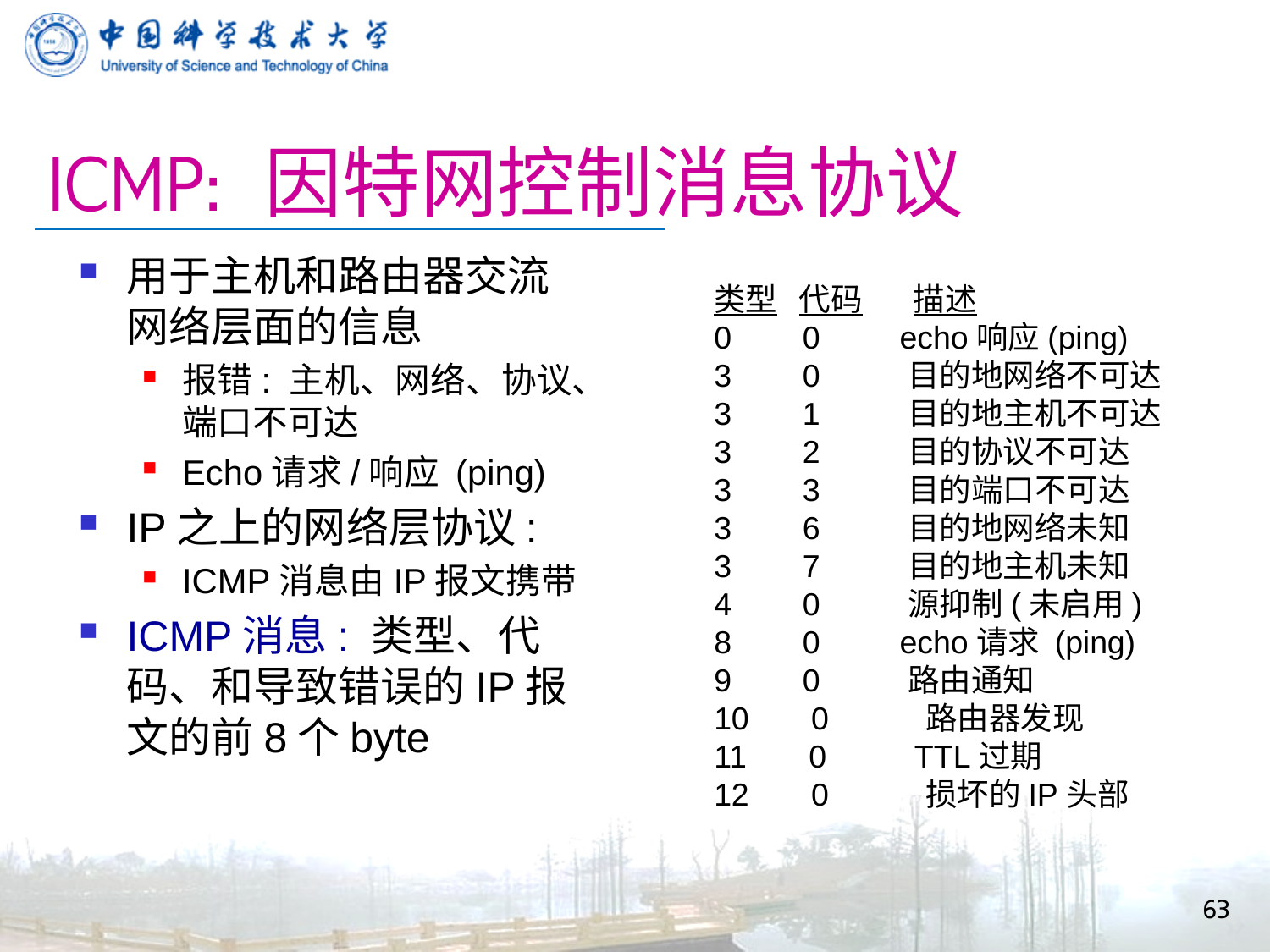

# ICMP: 因特网控制消息协议
用于主机和路由器交流网络层面的信息
报错: 主机、网络、协议、端口不可达
Echo请求/响应 (ping)
IP之上的网络层协议:
ICMP消息由IP报文携带
ICMP消息: 类型、代码、和导致错误的IP报文的前8个byte
类型   代码       描述
0        0         echo响应(ping)
3        0         目的地网络不可达
3        1         目的地主机不可达
3        2         目的协议不可达
3        3         目的端口不可达
3        6         目的地网络未知
3        7         目的地主机未知
4        0         源抑制(未启用)
8        0         echo请求 (ping)
9        0         路由通知
10       0          路由器发现
11       0          TTL过期
12       0          损坏的IP头部

63